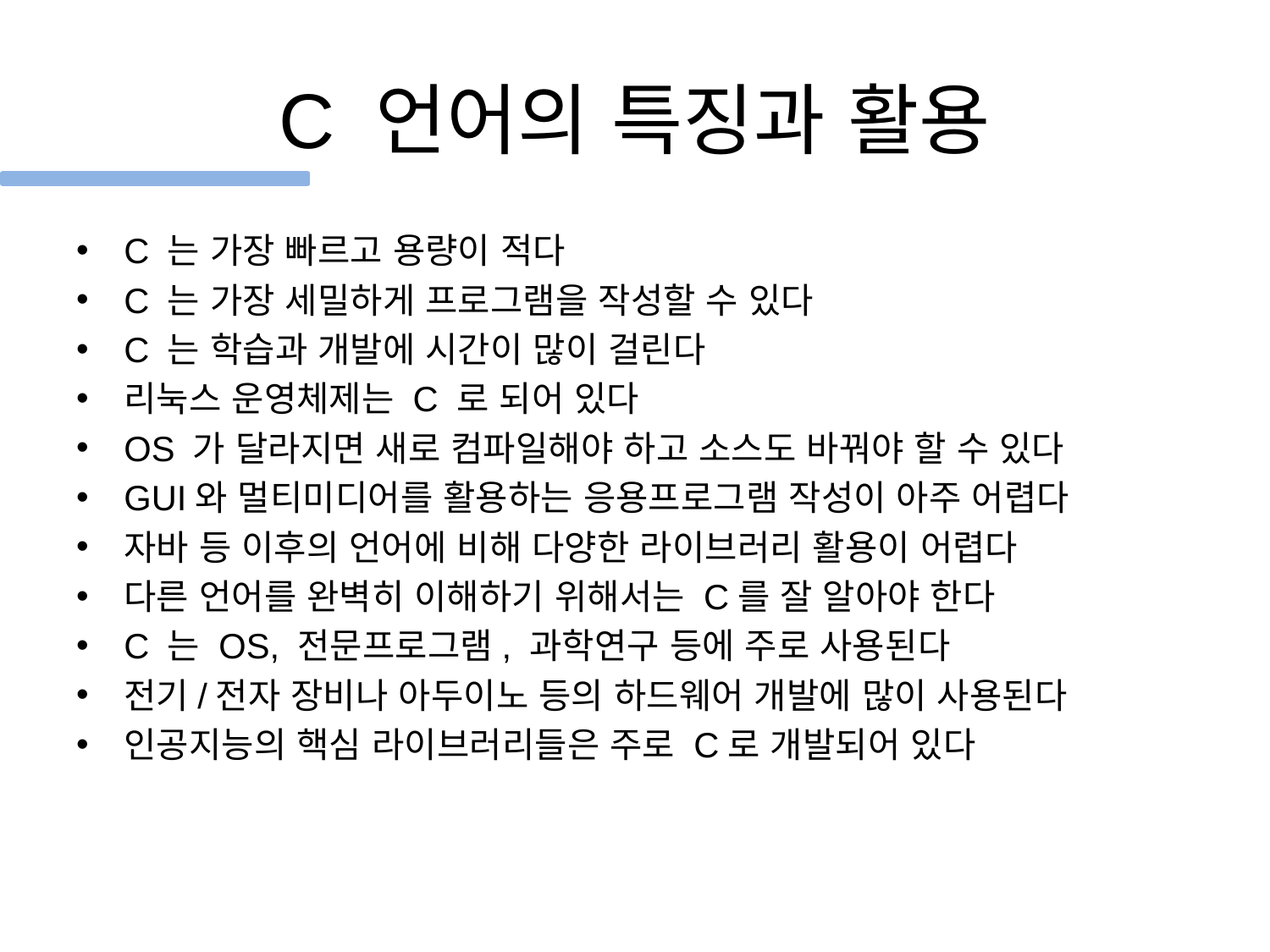

# C 언어의 특징과 활용

C 는 가장 빠르고 용량이 적다
C 는 가장 세밀하게 프로그램을 작성할 수 있다
C 는 학습과 개발에 시간이 많이 걸린다
리눅스 운영체제는 C 로 되어 있다
OS 가 달라지면 새로 컴파일해야 하고 소스도 바꿔야 할 수 있다
GUI와 멀티미디어를 활용하는 응용프로그램 작성이 아주 어렵다
자바 등 이후의 언어에 비해 다양한 라이브러리 활용이 어렵다
다른 언어를 완벽히 이해하기 위해서는 C를 잘 알아야 한다
C 는 OS, 전문프로그램, 과학연구 등에 주로 사용된다
전기/전자 장비나 아두이노 등의 하드웨어 개발에 많이 사용된다
인공지능의 핵심 라이브러리들은 주로 C로 개발되어 있다